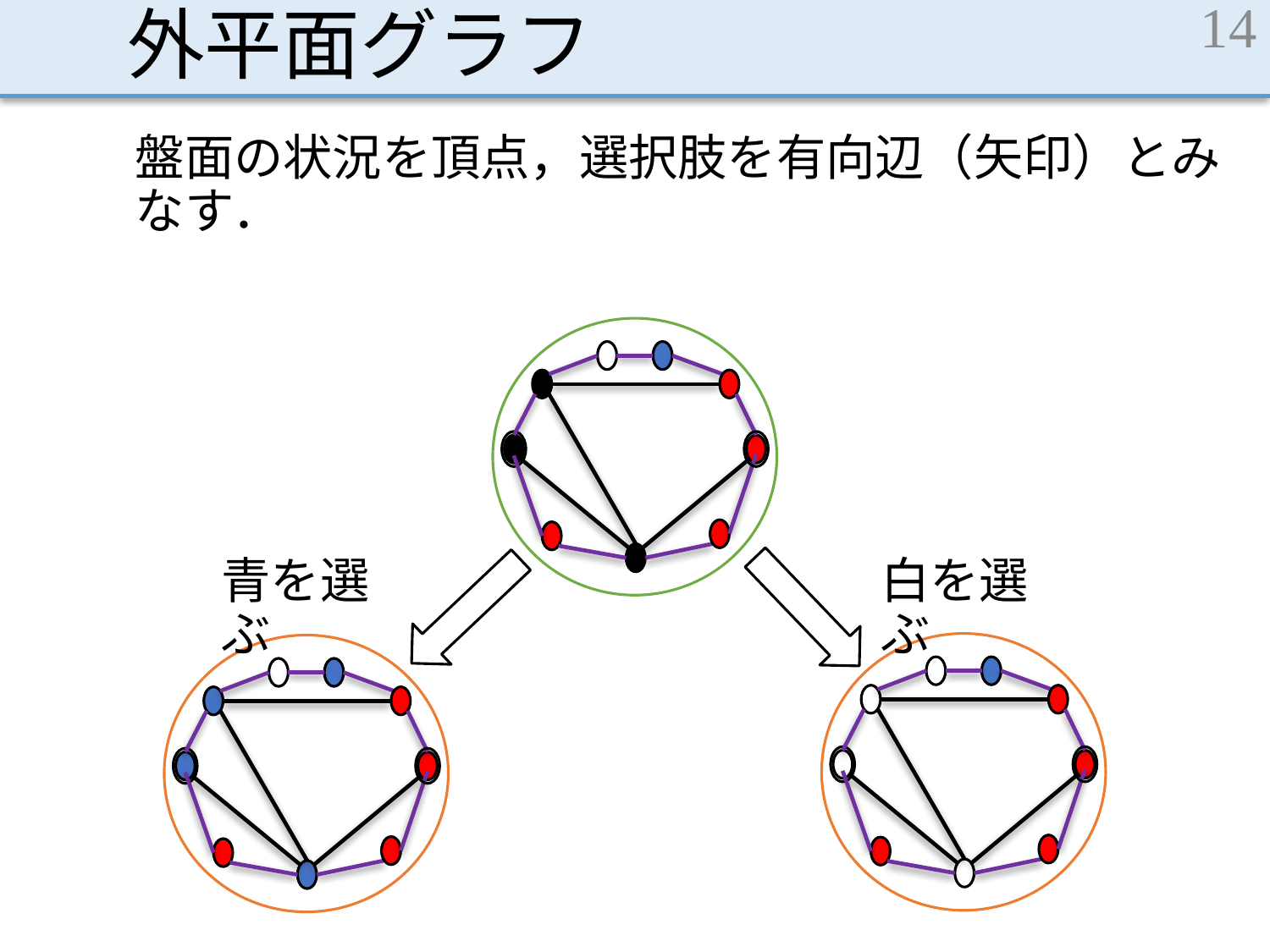

# 外平面グラフ
14
盤面の状況を頂点，選択肢を有向辺（矢印）とみなす．

青を選ぶ
白を選ぶ